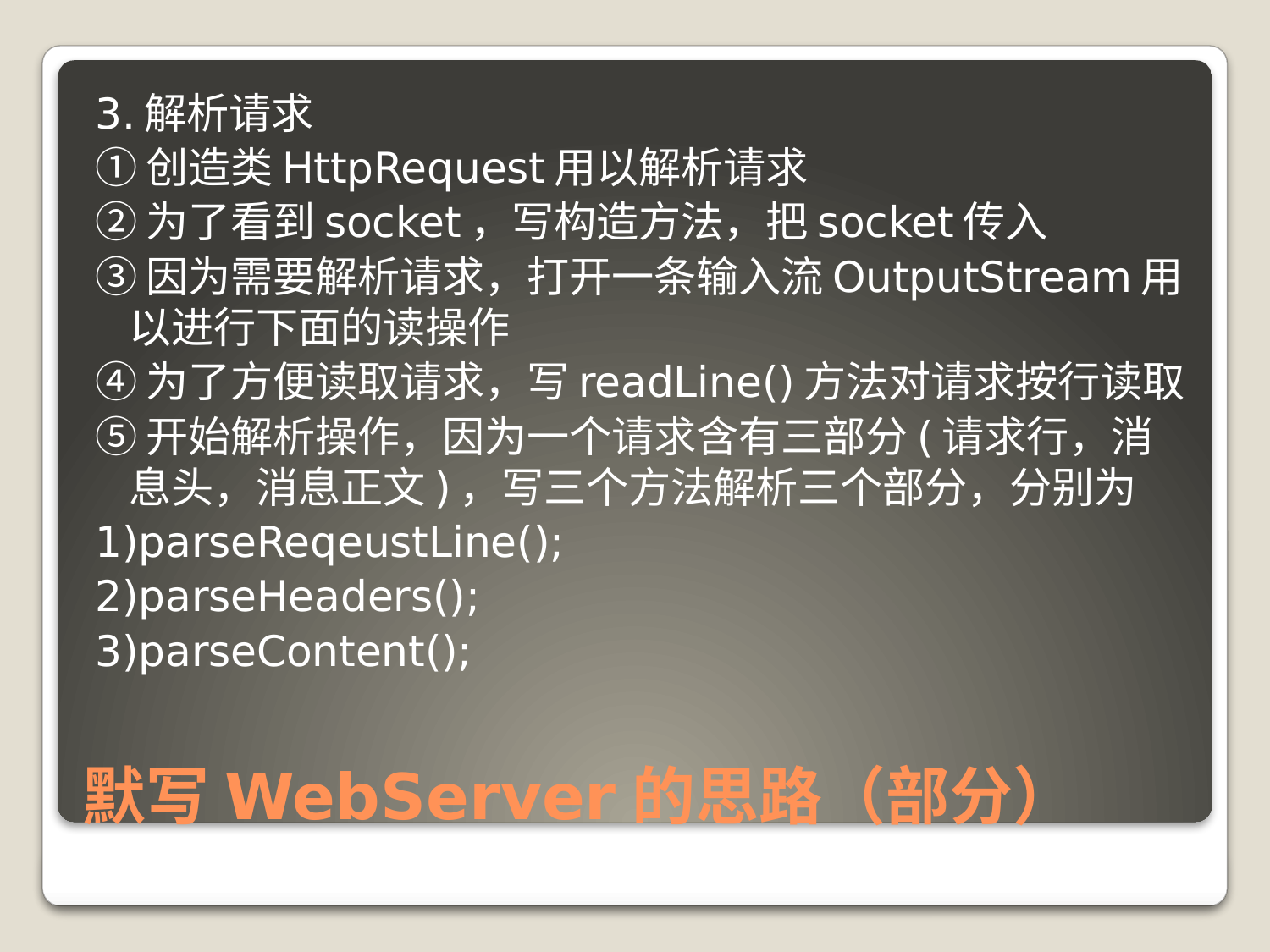

3.解析请求
①创造类HttpRequest用以解析请求
②为了看到socket，写构造方法，把socket传入
③因为需要解析请求，打开一条输入流OutputStream用以进行下面的读操作
④为了方便读取请求，写readLine()方法对请求按行读取
⑤开始解析操作，因为一个请求含有三部分(请求行，消息头，消息正文)，写三个方法解析三个部分，分别为
1)parseReqeustLine();
2)parseHeaders();
3)parseContent();

# 默写WebServer的思路（部分）